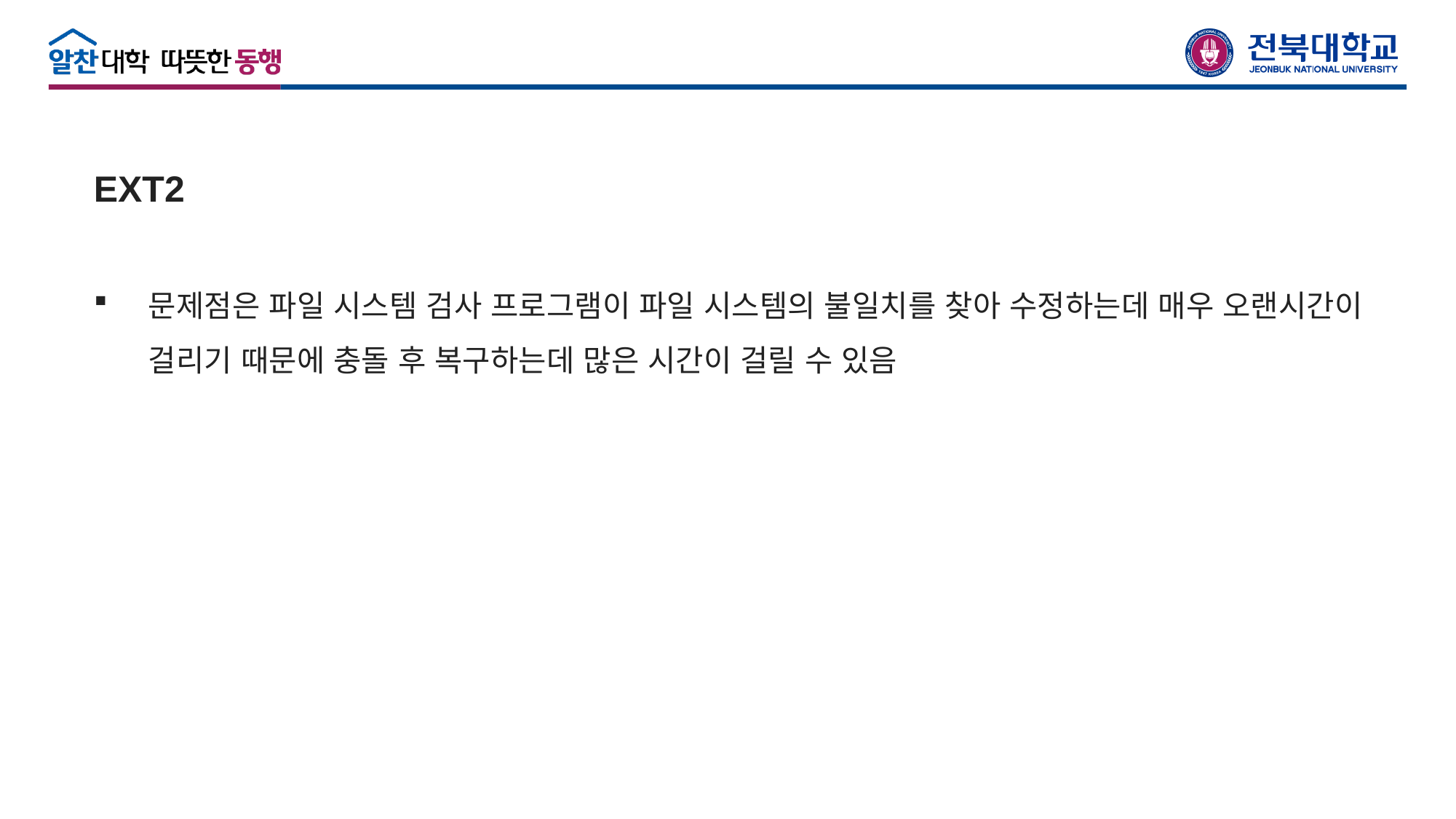

EXT2
문제점은 파일 시스템 검사 프로그램이 파일 시스템의 불일치를 찾아 수정하는데 매우 오랜시간이 걸리기 때문에 충돌 후 복구하는데 많은 시간이 걸릴 수 있음